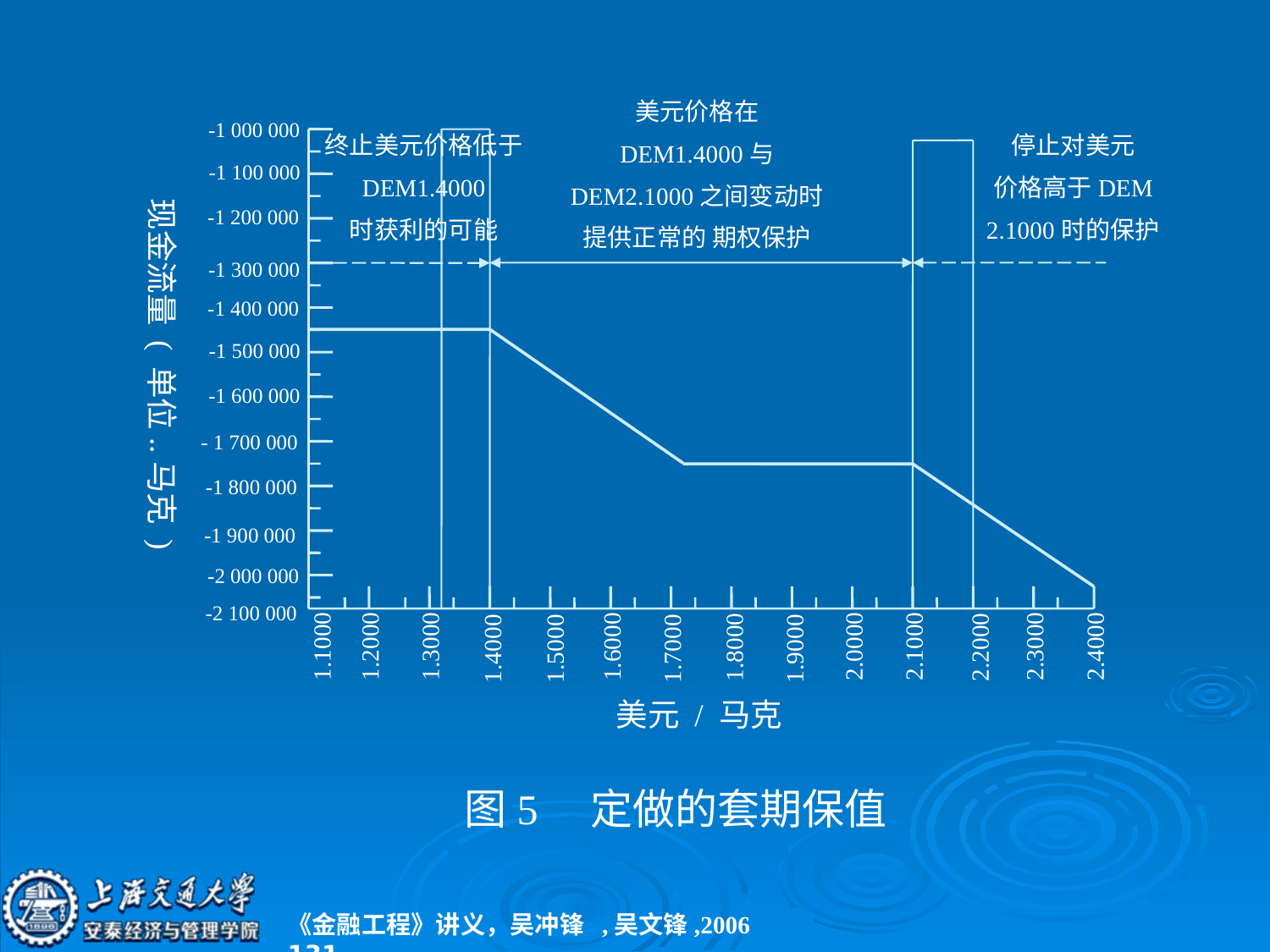

美元价格在
DEM1.4000与
DEM2.1000之间变动时
提供正常的 期权保护
-1 000 000
终止美元价格低于
DEM1.4000
时获利的可能
停止对美元
价格高于DEM
2.1000时的保护

-1 100 000

-1 200 000
现金流量 ( 单位..马克 )

-1 300 000

-1 400 000

-1 500 000

-1 600 000

- 1 700 000

-1 800 000

-1 900 000

-2 000 000

-2 100 000

1.1000
2.1000
2.3000
1.2000
1.3000
2.0000
2.4000
1.6000
1.8000
2.2000
1.4000
1.7000
1.9000
1.5000
美元 / 马克
图5    定做的套期保值